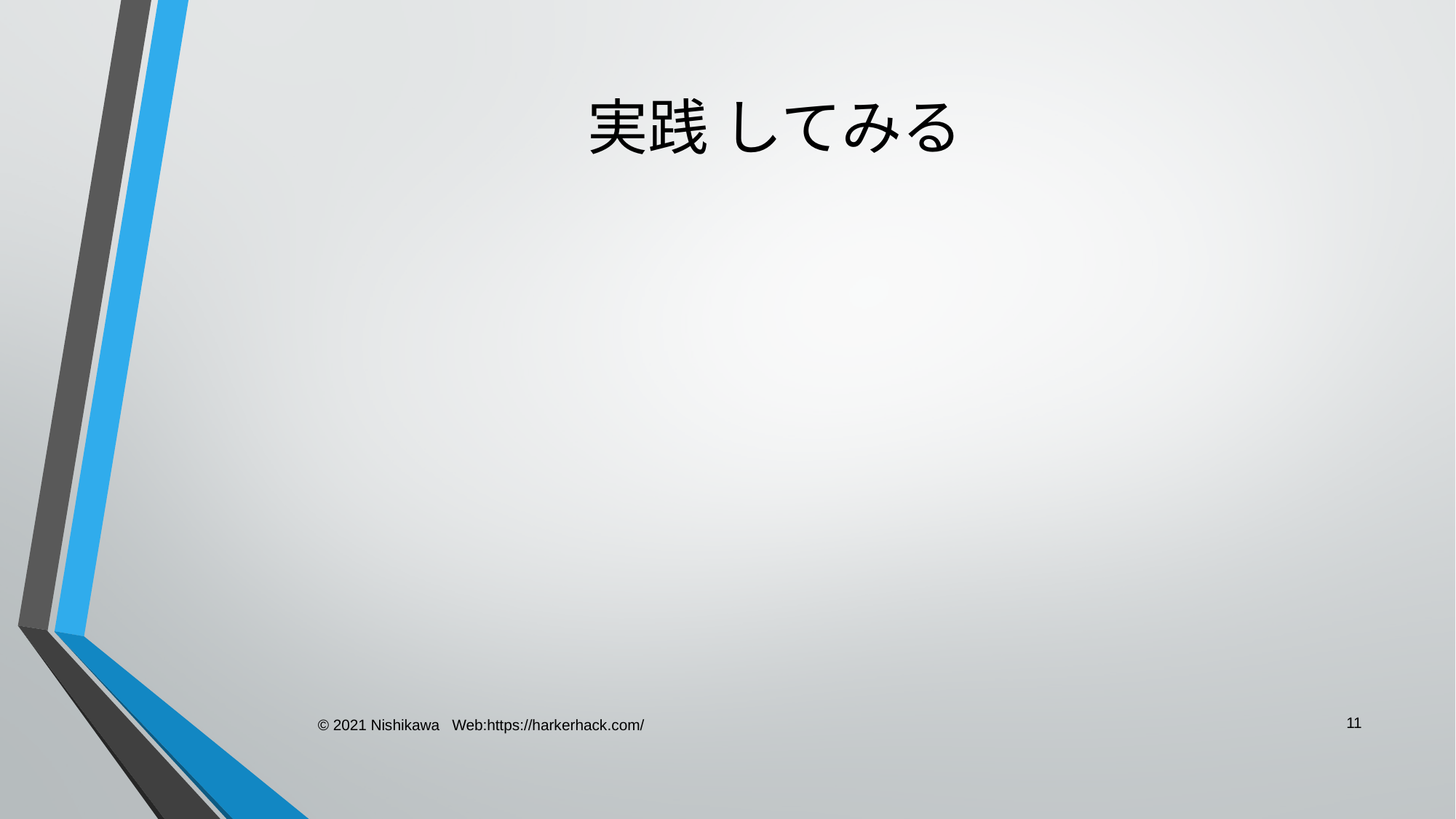

# 実践 してみる

11
© 2021 Nishikawa   Web:https://harkerhack.com/